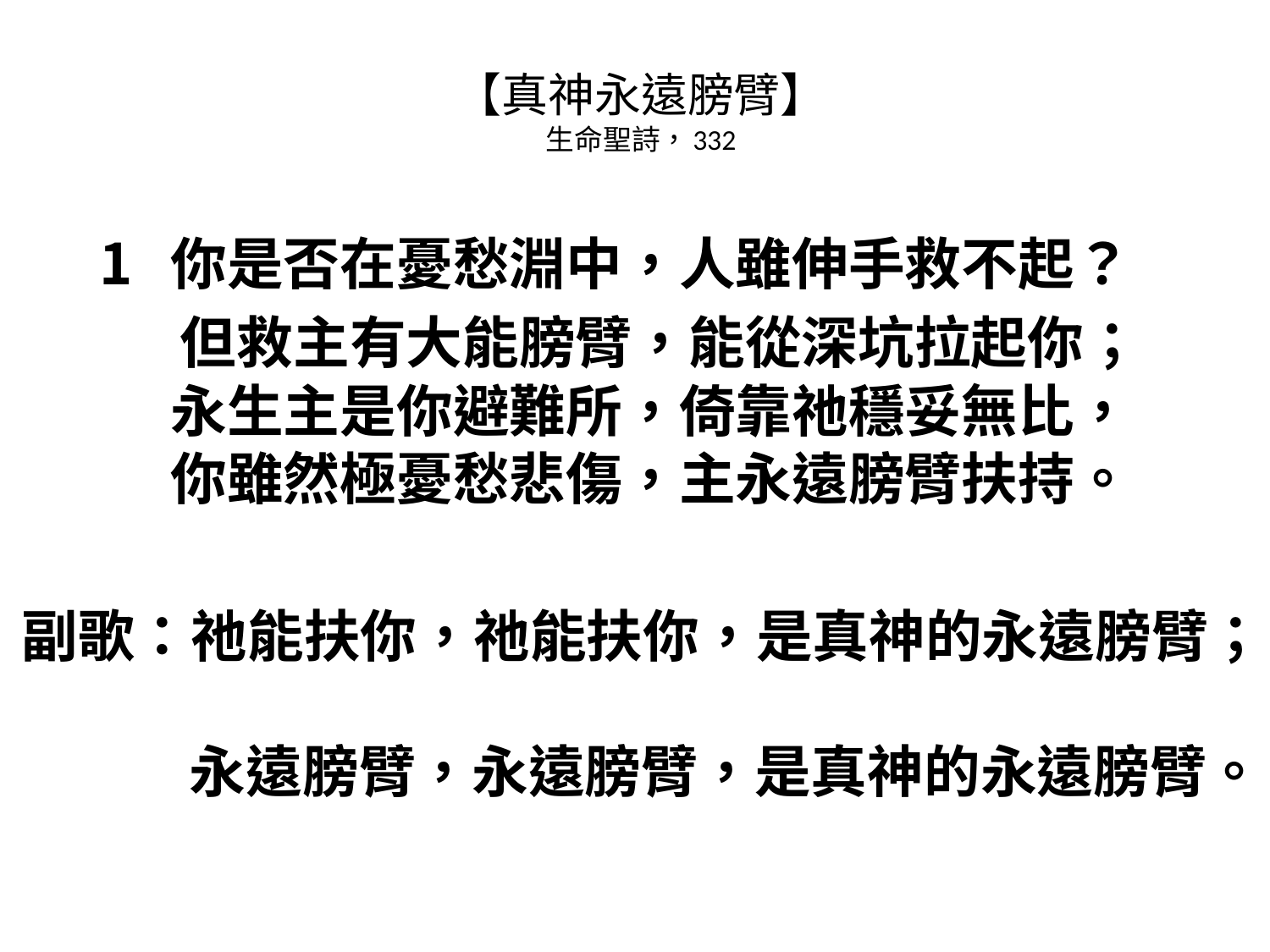

# 【真神永遠膀臂】 生命聖詩，332
你是否在憂愁淵中，人雖伸手救不起？
      但救主有大能膀臂，能從深坑拉起你；
永生主是你避難所，倚靠祂穩妥無比，
你雖然極憂愁悲傷，主永遠膀臂扶持。

副歌：祂能扶你，祂能扶你，是真神的永遠膀臂；
　   永遠膀臂，永遠膀臂，是真神的永遠膀臂。